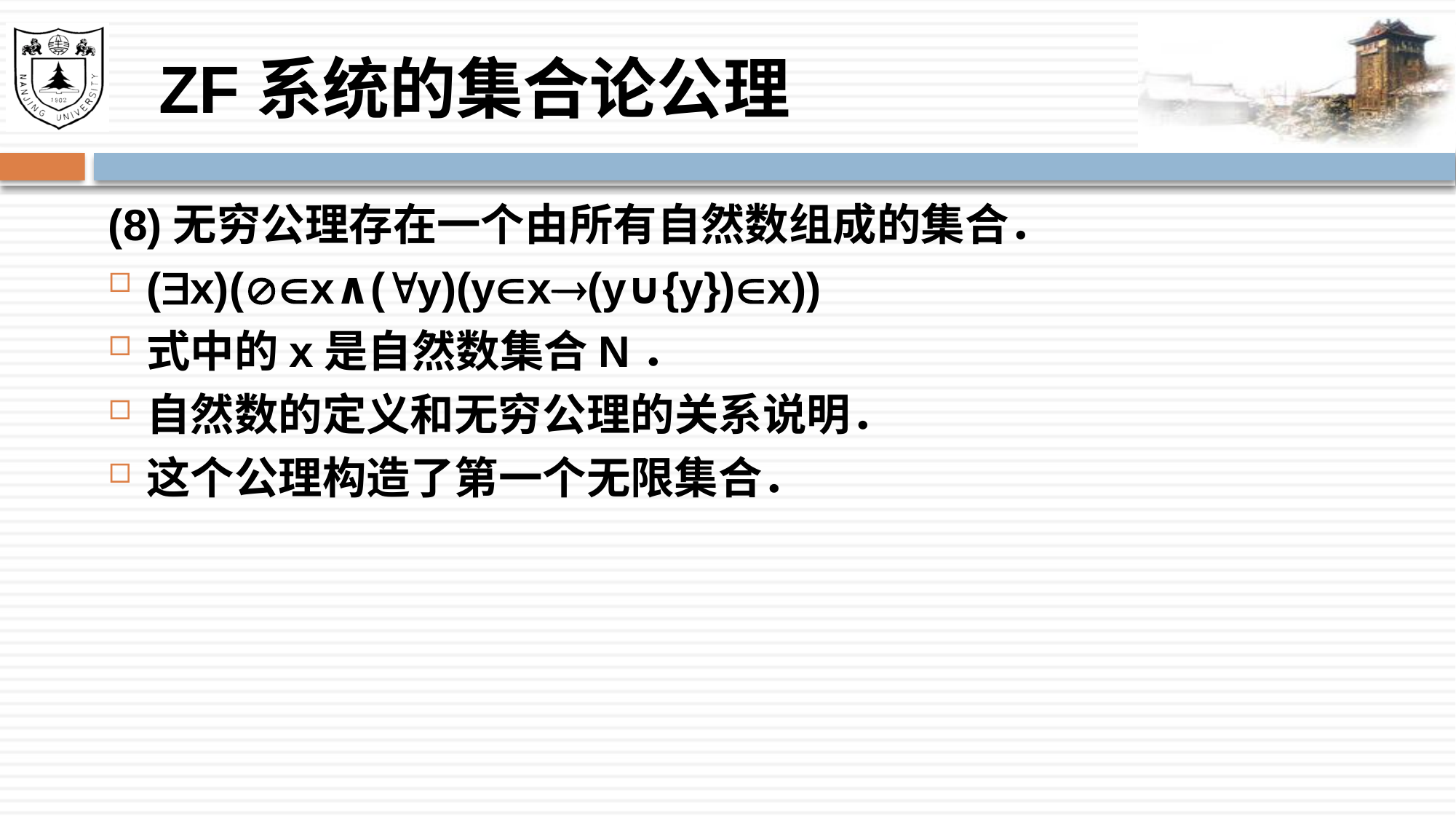

# ZF系统的集合论公理
(8)无穷公理存在一个由所有自然数组成的集合．
(∃x)(∅∈x∧(∀y)(y∈x→(y∪{y})∈x))
式中的x是自然数集合N．
自然数的定义和无穷公理的关系说明．
这个公理构造了第一个无限集合．